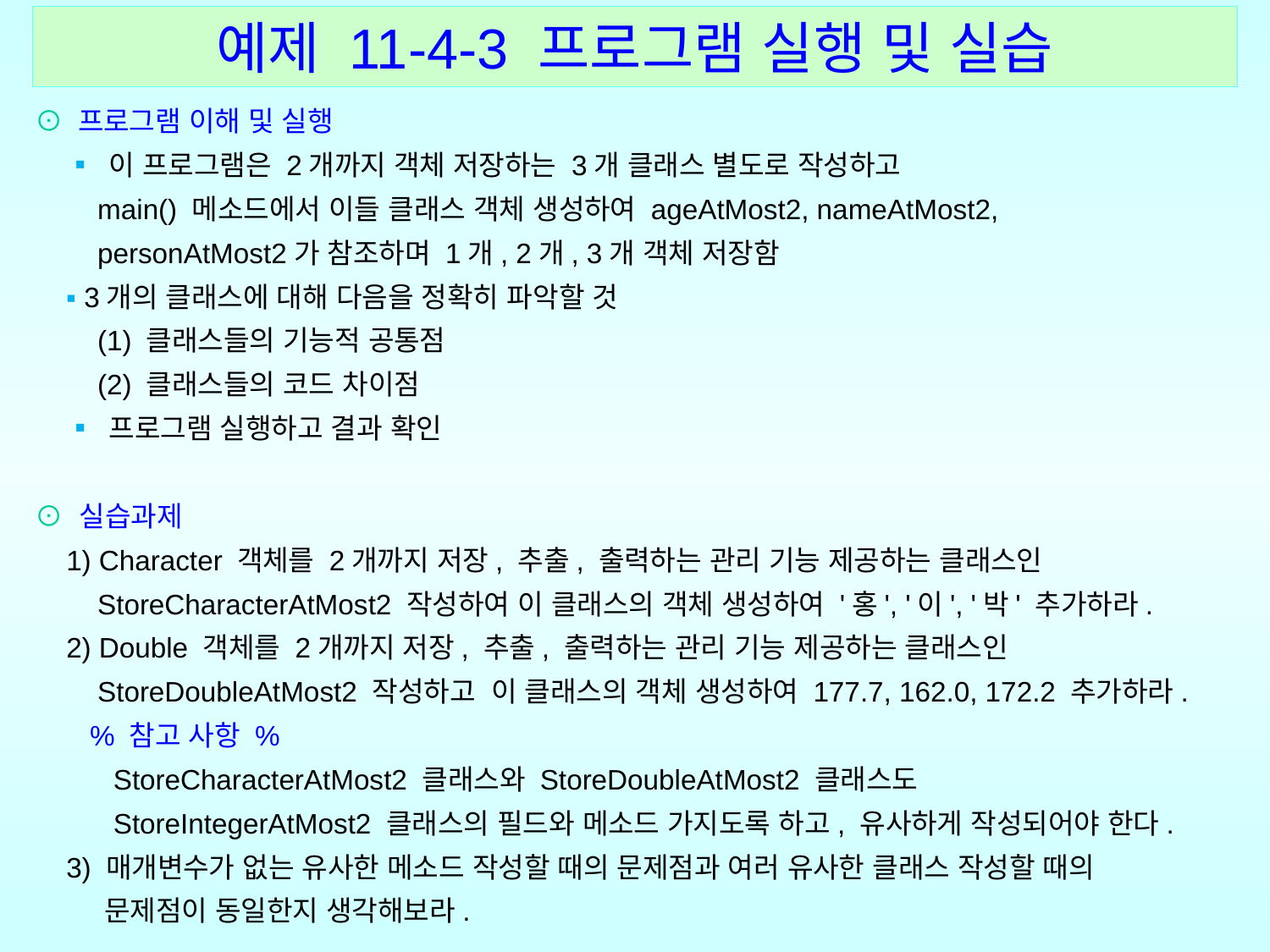

예제 11-4-3 프로그램 실행 및 실습
⊙ 프로그램 이해 및 실행
    ▪ 이 프로그램은 2개까지 객체 저장하는 3개 클래스 별도로 작성하고
        main() 메소드에서 이들 클래스 객체 생성하여 ageAtMost2, nameAtMost2,
        personAtMost2가 참조하며 1개, 2개, 3개 객체 저장함
    ▪ 3개의 클래스에 대해 다음을 정확히 파악할 것
        (1) 클래스들의 기능적 공통점
        (2) 클래스들의 코드 차이점
    ▪ 프로그램 실행하고 결과 확인

⊙ 실습과제
    1) Character 객체를 2개까지 저장, 추출, 출력하는 관리 기능 제공하는 클래스인
        StoreCharacterAtMost2 작성하여 이 클래스의 객체 생성하여 '홍', '이', '박' 추가하라.
    2) Double 객체를 2개까지 저장, 추출, 출력하는 관리 기능 제공하는 클래스인
        StoreDoubleAtMost2 작성하고  이 클래스의 객체 생성하여 177.7, 162.0, 172.2 추가하라.
       % 참고 사항 %
          StoreCharacterAtMost2 클래스와 StoreDoubleAtMost2 클래스도
          StoreIntegerAtMost2 클래스의 필드와 메소드 가지도록 하고, 유사하게 작성되어야 한다.
    3) 매개변수가 없는 유사한 메소드 작성할 때의 문제점과 여러 유사한 클래스 작성할 때의
        문제점이 동일한지 생각해보라.